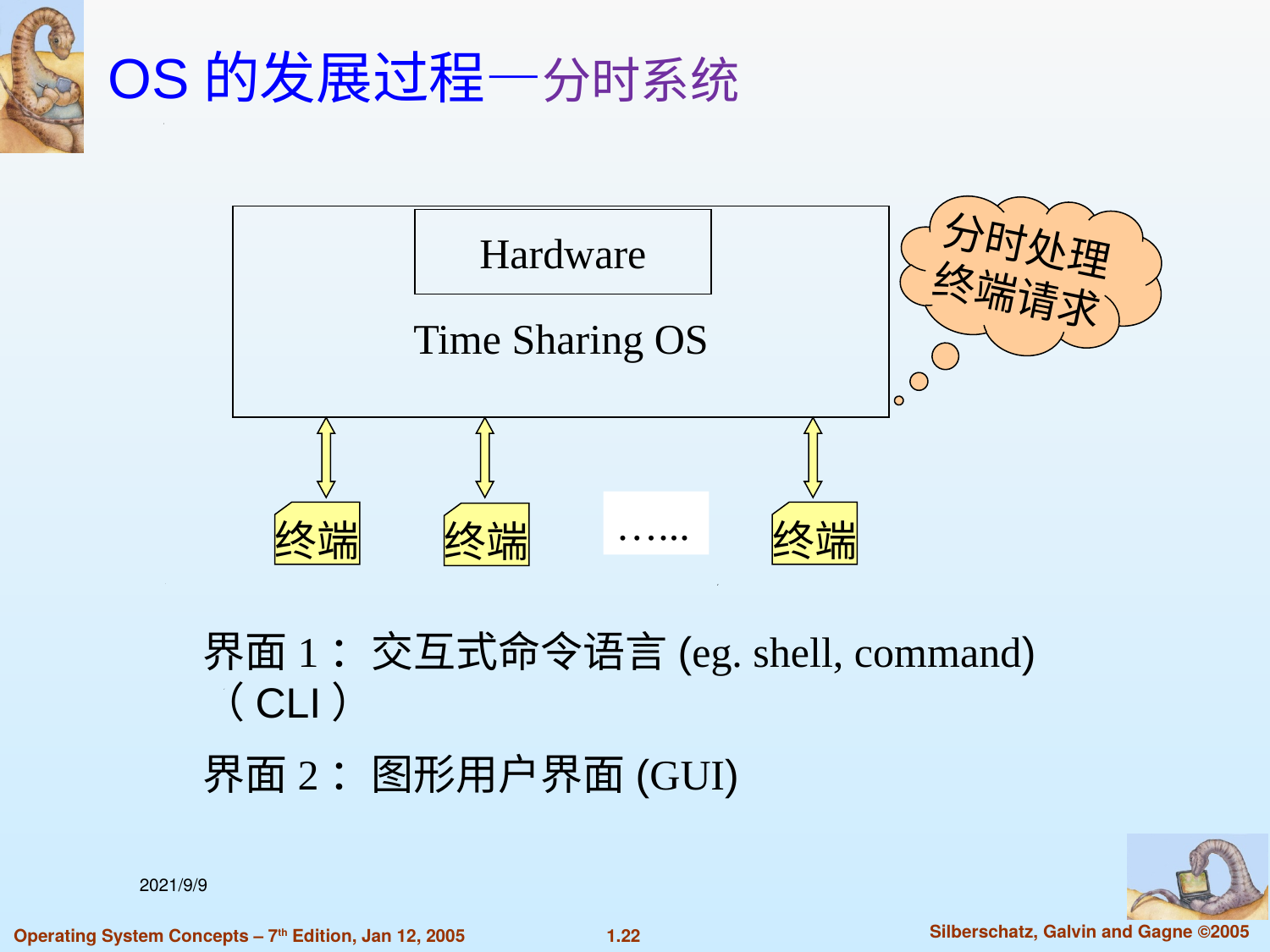

OS的发展过程—分时系统
分时处理
终端请求

Time Sharing OS
Hardware

…...
终端
终端
终端
界面1：交互式命令语言(eg. shell, command)（CLI）
界面2：图形用户界面(GUI)
2021/9/9